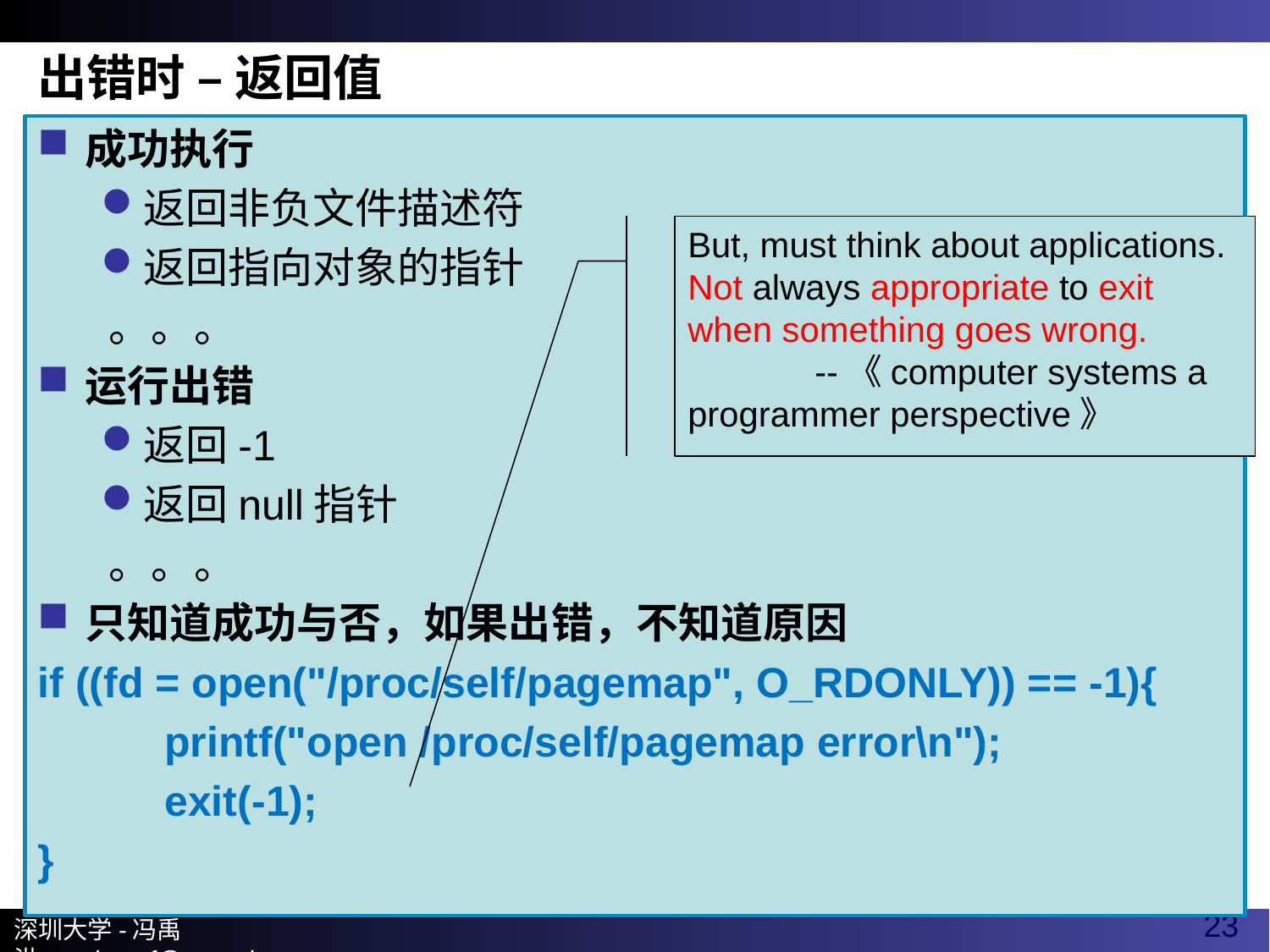

# 出错时 – 返回值
成功执行
返回非负文件描述符
返回指向对象的指针
。。。
运行出错
返回-1
返回null指针
。。。
只知道成功与否，如果出错，不知道原因
if ((fd = open("/proc/self/pagemap", O_RDONLY)) == -1){
	printf("open /proc/self/pagemap error\n");
	exit(-1);
}
But, must think about applications.  Not always appropriate to exit when something goes wrong.
	--《computer systems a programmer perspective》